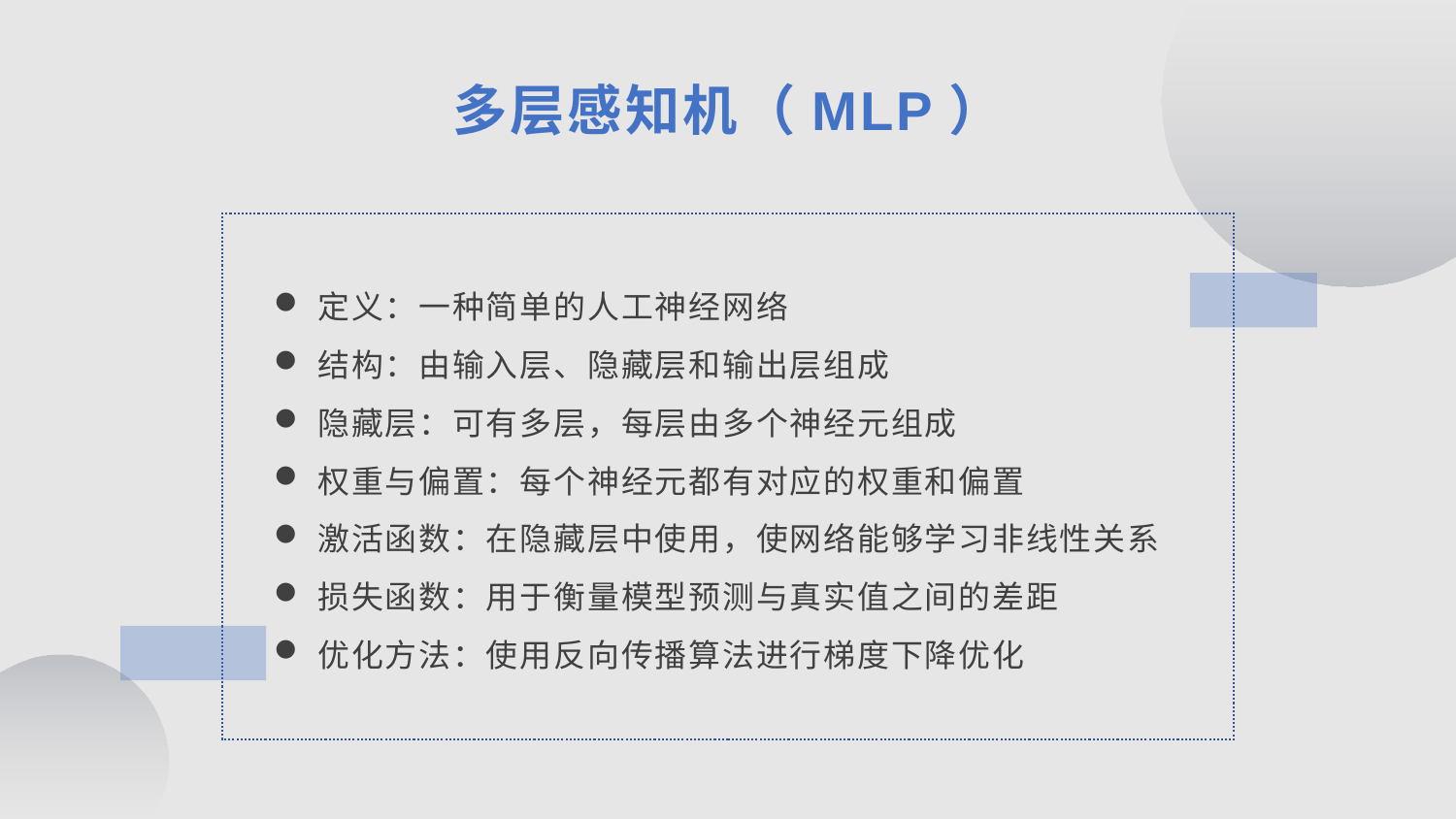

多层感知机（MLP）

定义：一种简单的人工神经网络
结构：由输入层、隐藏层和输出层组成
隐藏层：可有多层，每层由多个神经元组成
权重与偏置：每个神经元都有对应的权重和偏置
激活函数：在隐藏层中使用，使网络能够学习非线性关系
损失函数：用于衡量模型预测与真实值之间的差距
优化方法：使用反向传播算法进行梯度下降优化